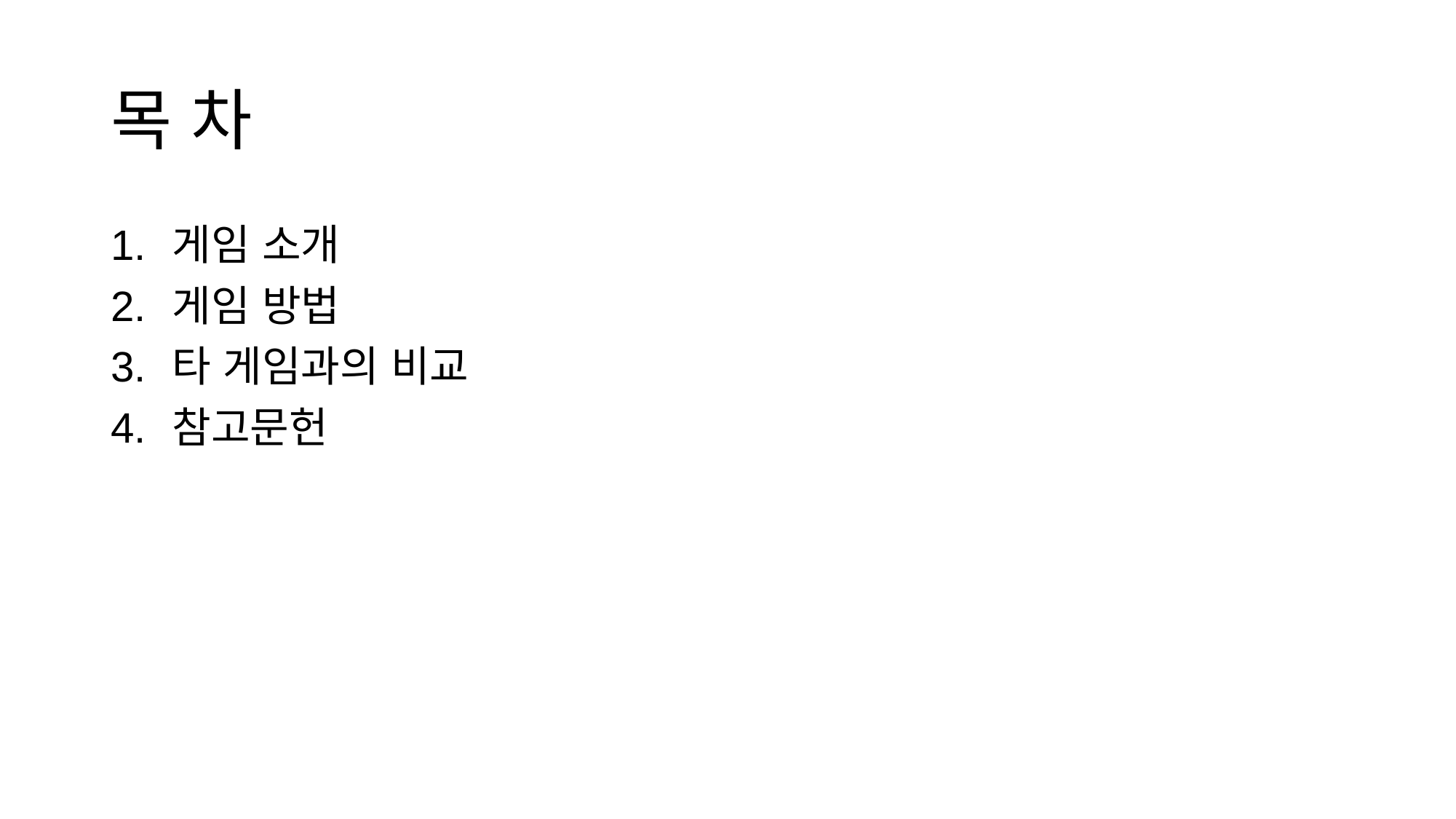

# 목 차
게임 소개
게임 방법
타 게임과의 비교
참고문헌